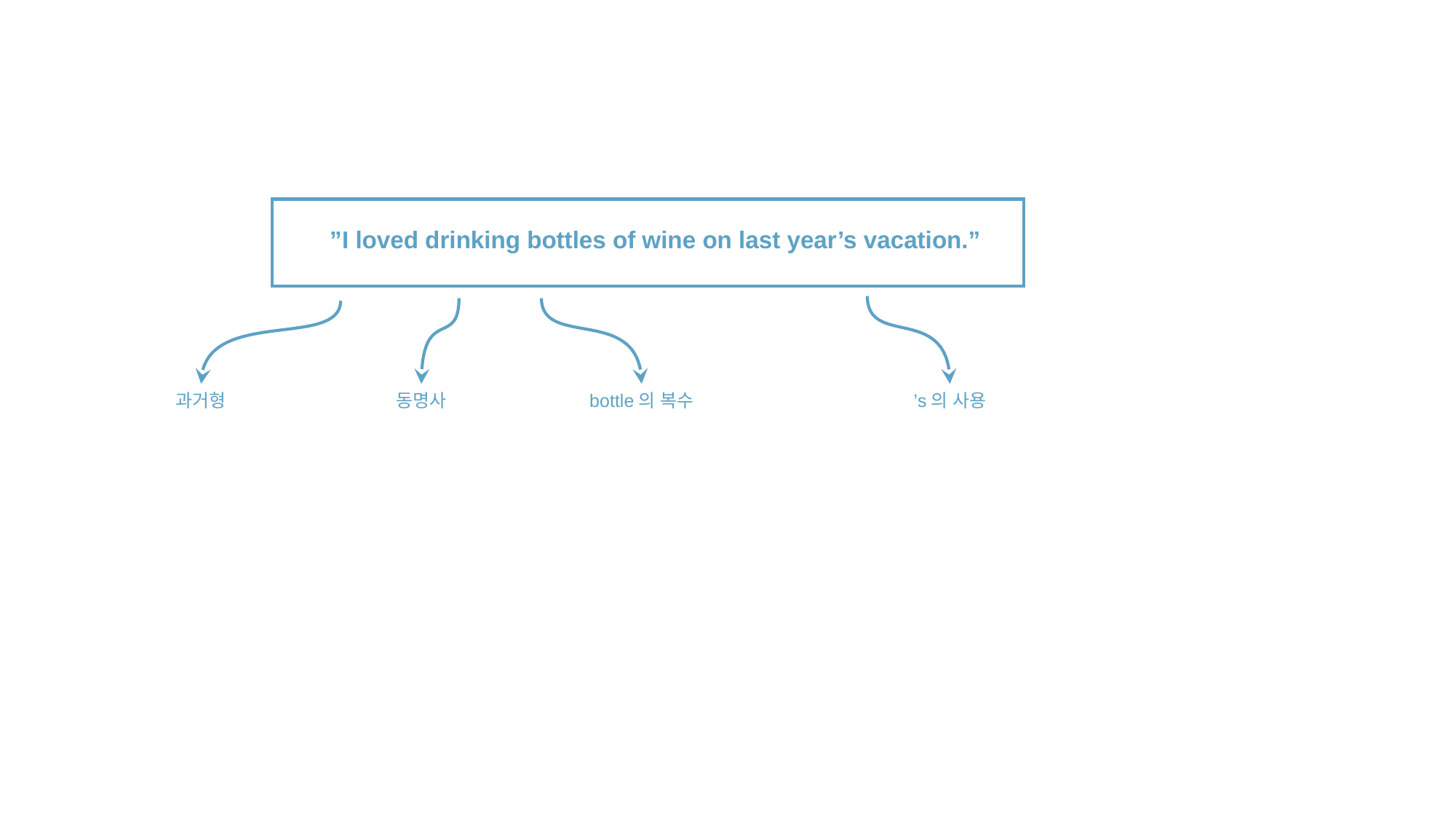

”I loved drinking bottles of wine on last year’s vacation.”
과거형
동명사
bottle의 복수
’s의 사용